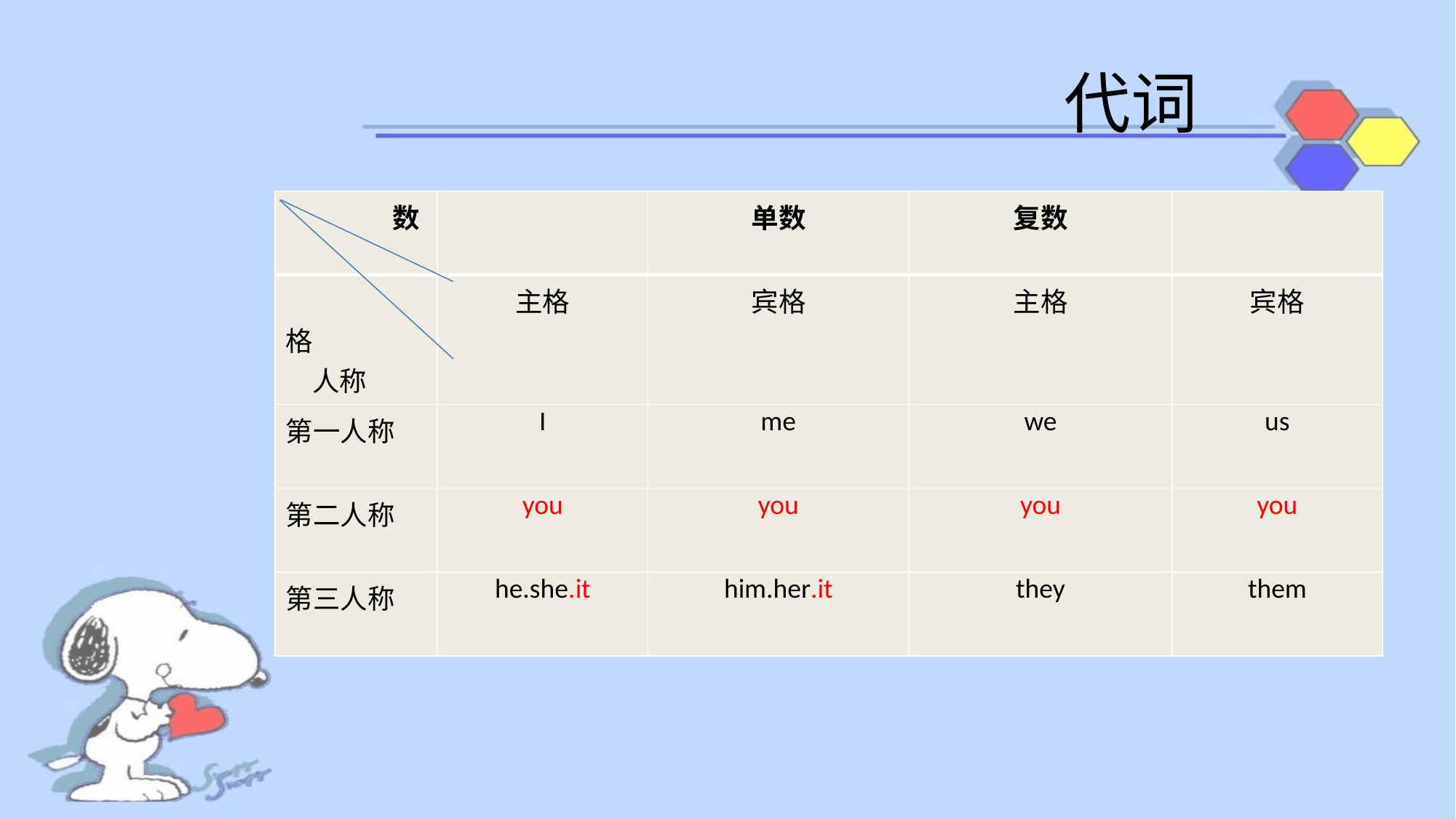

# 代词
| 数 |  | 单数 | 复数 |  |
| --- | --- | --- | --- | --- |
| 格 人称 | 主格 | 宾格 | 主格 | 宾格 |
| 第一人称 | I | me | we | us |
| 第二人称 | you | you | you | you |
| 第三人称 | he.she.it | him.her.it | they | them |